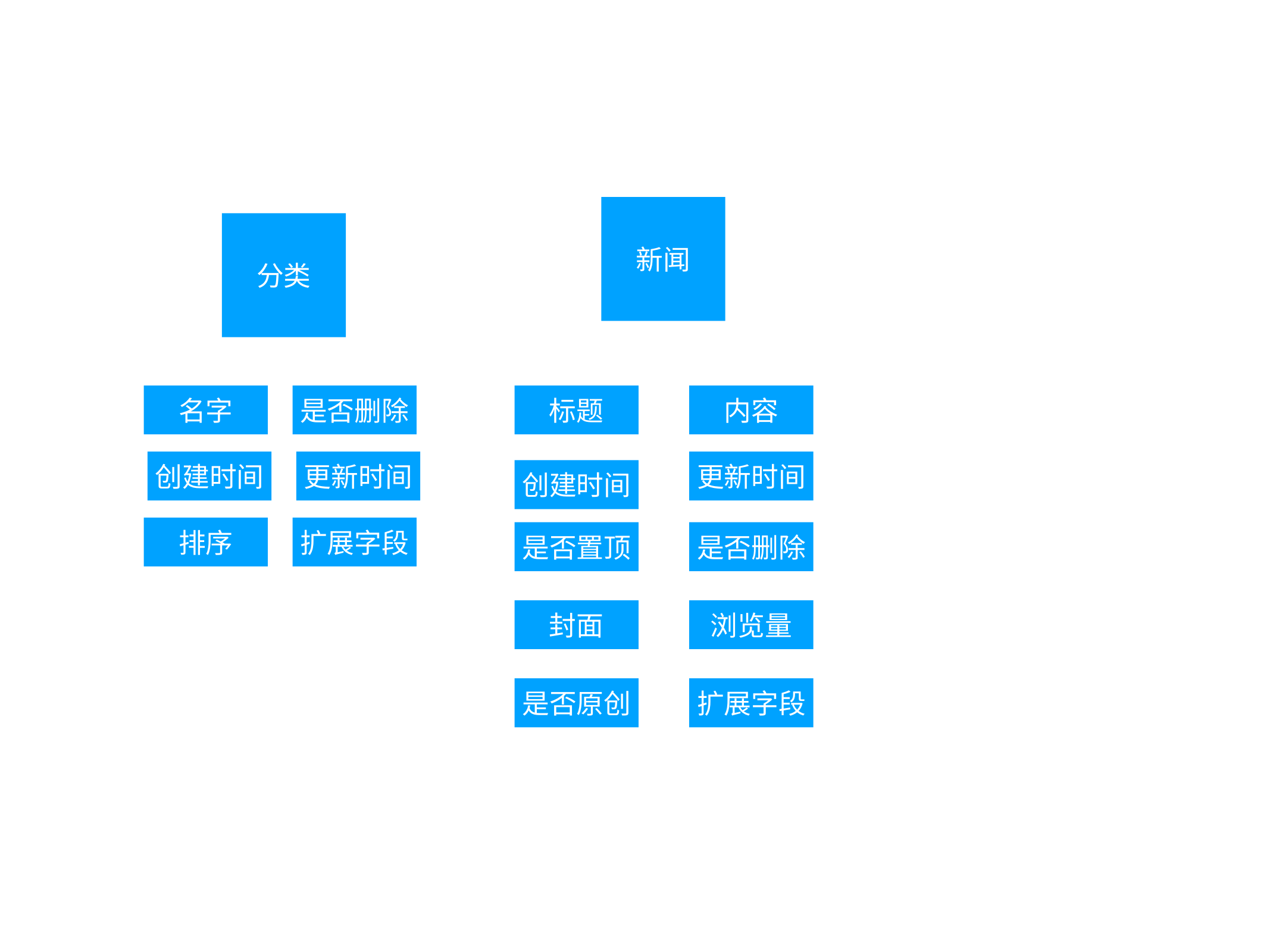

新闻
分类
名字
是否删除
标题
内容
创建时间
更新时间
更新时间
创建时间
排序
扩展字段
是否置顶
是否删除
封面
浏览量
是否原创
扩展字段